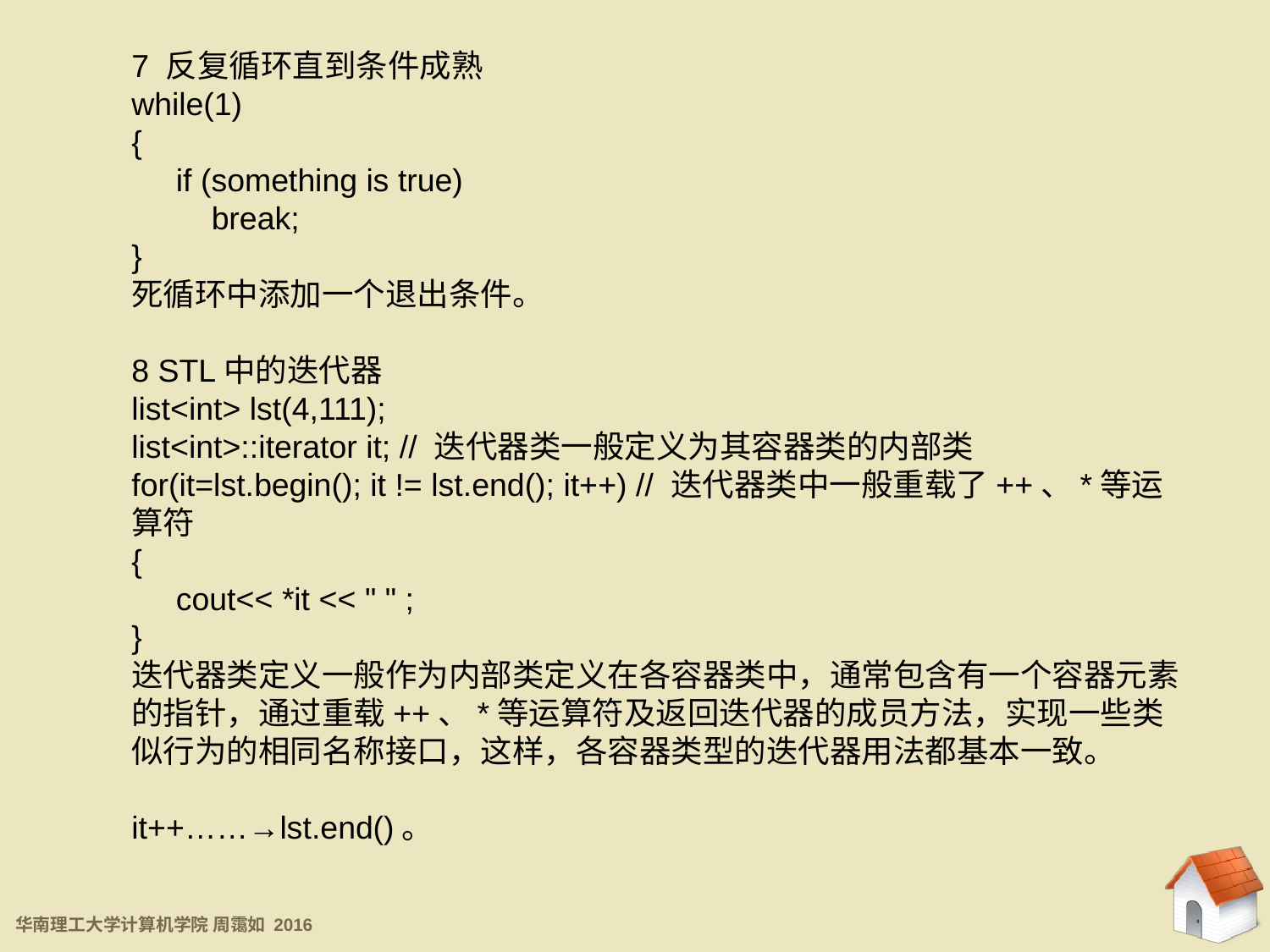

7 反复循环直到条件成熟
while(1)
{
     if (something is true)
         break;
}
死循环中添加一个退出条件。

8 STL中的迭代器
list<int> lst(4,111);
list<int>::iterator it; // 迭代器类一般定义为其容器类的内部类
for(it=lst.begin(); it != lst.end(); it++) // 迭代器类中一般重载了++、*等运算符
{
     cout<< *it << " " ;
}
迭代器类定义一般作为内部类定义在各容器类中，通常包含有一个容器元素的指针，通过重载++、*等运算符及返回迭代器的成员方法，实现一些类似行为的相同名称接口，这样，各容器类型的迭代器用法都基本一致。

it++……→lst.end()。